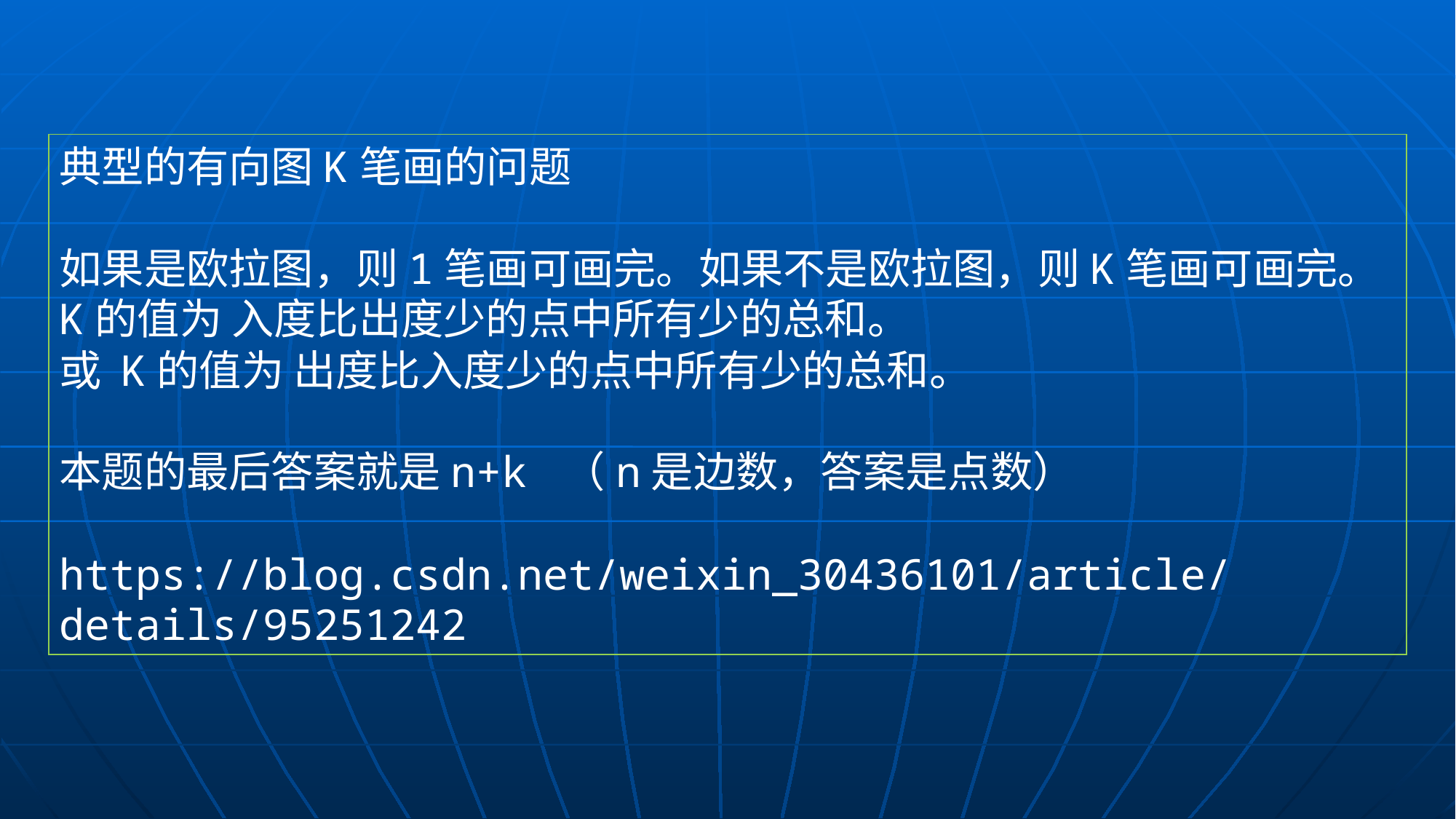

典型的有向图K笔画的问题

如果是欧拉图，则1笔画可画完。如果不是欧拉图，则K笔画可画完。
K的值为 入度比出度少的点中所有少的总和。
或 K的值为 出度比入度少的点中所有少的总和。

本题的最后答案就是n+k （n是边数，答案是点数）

https://blog.csdn.net/weixin_30436101/article/details/95251242